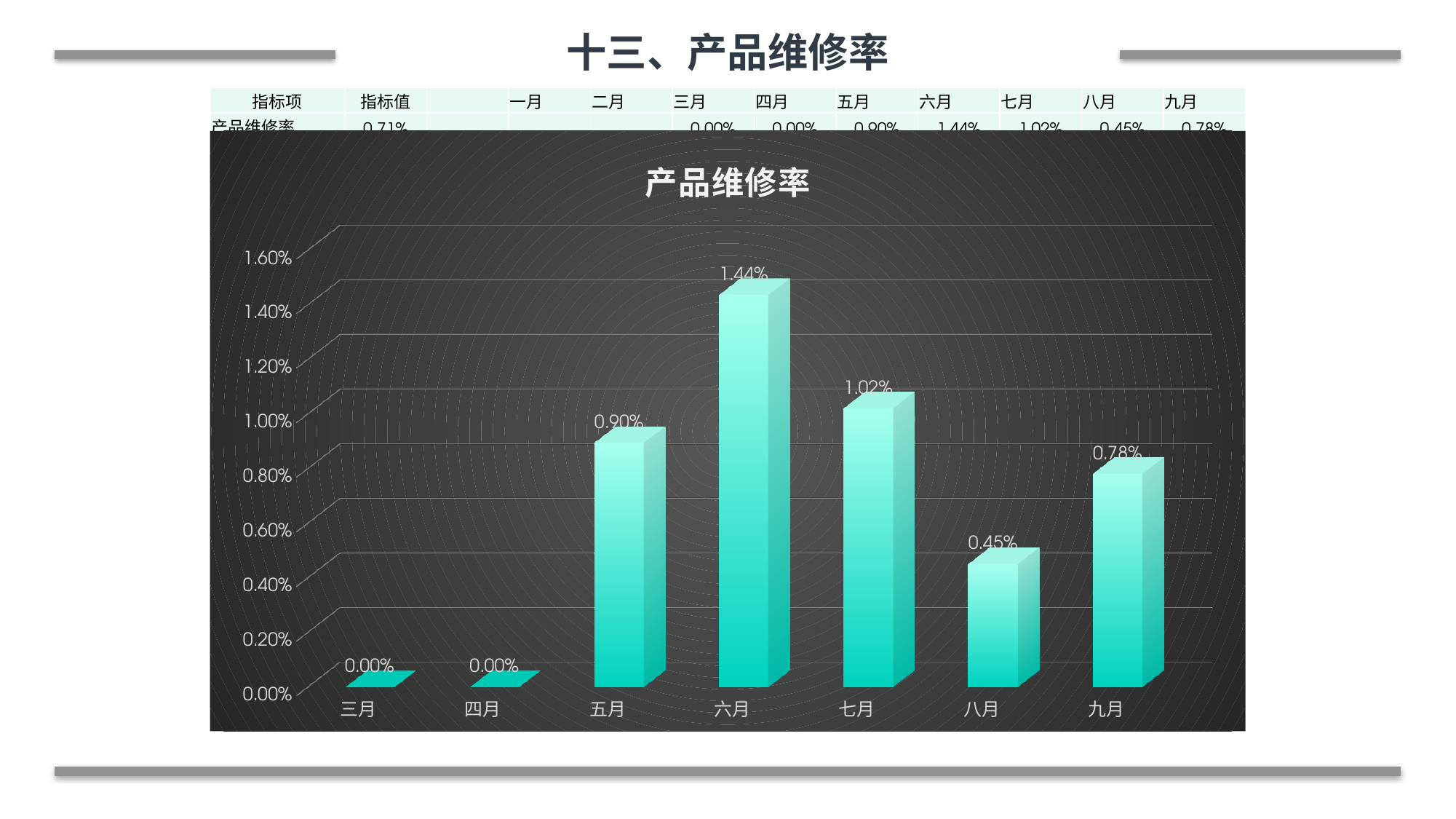

十三、产品维修率
| 指标项 | 指标值 |  | 一月 | 二月 | 三月 | 四月 | 五月 | 六月 | 七月 | 八月 | 九月 |
| --- | --- | --- | --- | --- | --- | --- | --- | --- | --- | --- | --- |
| 产品维修率 | 0.71% |  |  |  | 0.00% | 0.00% | 0.90% | 1.44% | 1.02% | 0.45% | 0.78% |

[unsupported chart]